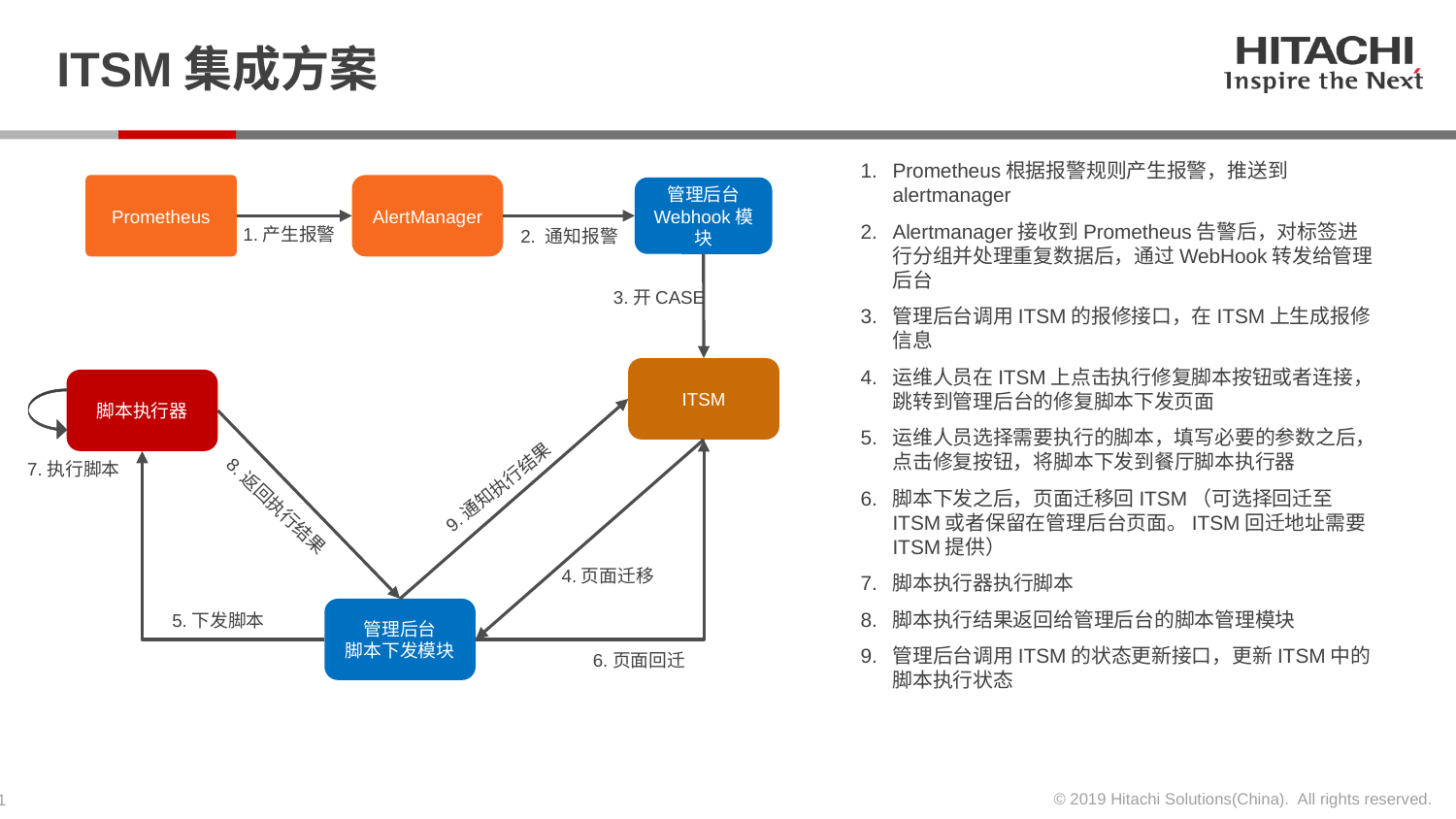

# ITSM集成方案
Prometheus
AlertManager
管理后台
Webhook模块
Prometheus根据报警规则产生报警，推送到alertmanager
Alertmanager接收到Prometheus告警后，对标签进行分组并处理重复数据后，通过WebHook转发给管理后台
管理后台调用ITSM的报修接口，在ITSM上生成报修信息
运维人员在ITSM上点击执行修复脚本按钮或者连接，跳转到管理后台的修复脚本下发页面
运维人员选择需要执行的脚本，填写必要的参数之后，点击修复按钮，将脚本下发到餐厅脚本执行器
脚本下发之后，页面迁移回ITSM（可选择回迁至ITSM或者保留在管理后台页面。ITSM回迁地址需要ITSM提供）
脚本执行器执行脚本
脚本执行结果返回给管理后台的脚本管理模块
管理后台调用ITSM的状态更新接口，更新ITSM中的脚本执行状态
1.产生报警
2. 通知报警
3.开CASE
ITSM
脚本执行器

7.执行脚本
9.通知执行结果
8.返回执行结果
4.页面迁移
管理后台
脚本下发模块
5.下发脚本
6.页面回迁